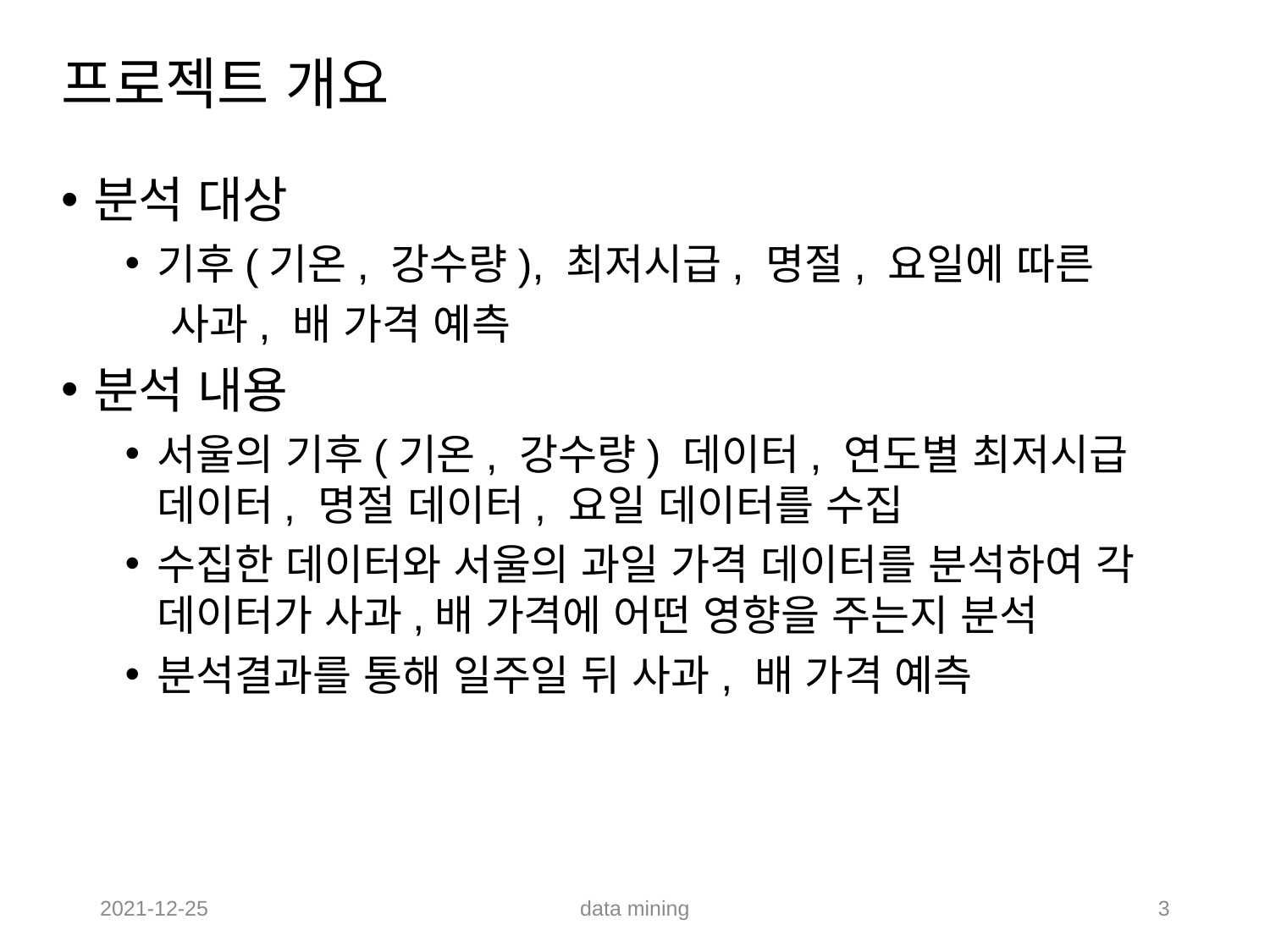

# 프로젝트 개요
분석 대상
기후(기온, 강수량), 최저시급, 명절, 요일에 따른
   사과, 배 가격 예측
분석 내용
서울의 기후(기온, 강수량) 데이터, 연도별 최저시급 데이터, 명절 데이터, 요일 데이터를 수집
수집한 데이터와 서울의 과일 가격 데이터를 분석하여 각 데이터가 사과,배 가격에 어떤 영향을 주는지 분석
분석결과를 통해 일주일 뒤 사과, 배 가격 예측
2021-12-25
data mining
3